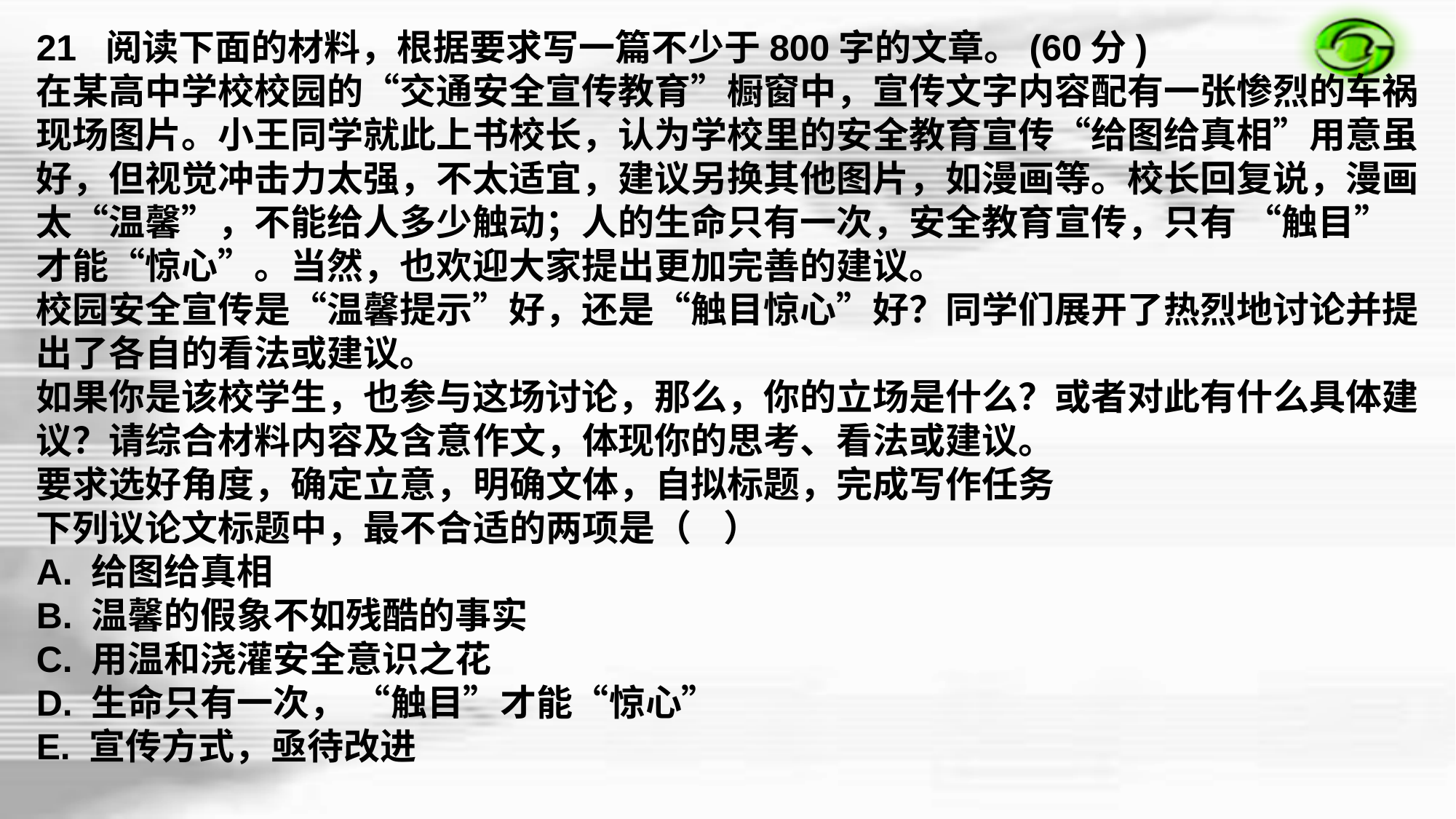

21  阅读下面的材料，根据要求写一篇不少于800字的文章。(60分)
在某高中学校校园的“交通安全宣传教育”橱窗中，宣传文字内容配有一张惨烈的车祸现场图片。小王同学就此上书校长，认为学校里的安全教育宣传“给图给真相”用意虽好，但视觉冲击力太强，不太适宜，建议另换其他图片，如漫画等。校长回复说，漫画太“温馨”，不能给人多少触动；人的生命只有一次，安全教育宣传，只有 “触目”才能“惊心”。当然，也欢迎大家提出更加完善的建议。
校园安全宣传是“温馨提示”好，还是“触目惊心”好？同学们展开了热烈地讨论并提出了各自的看法或建议。
如果你是该校学生，也参与这场讨论，那么，你的立场是什么？或者对此有什么具体建议？请综合材料内容及含意作文，体现你的思考、看法或建议。
要求选好角度，确定立意，明确文体，自拟标题，完成写作任务
下列议论文标题中，最不合适的两项是（    ）
A. 给图给真相
B. 温馨的假象不如残酷的事实
C. 用温和浇灌安全意识之花
D. 生命只有一次， “触目”才能“惊心”
E. 宣传方式，亟待改进